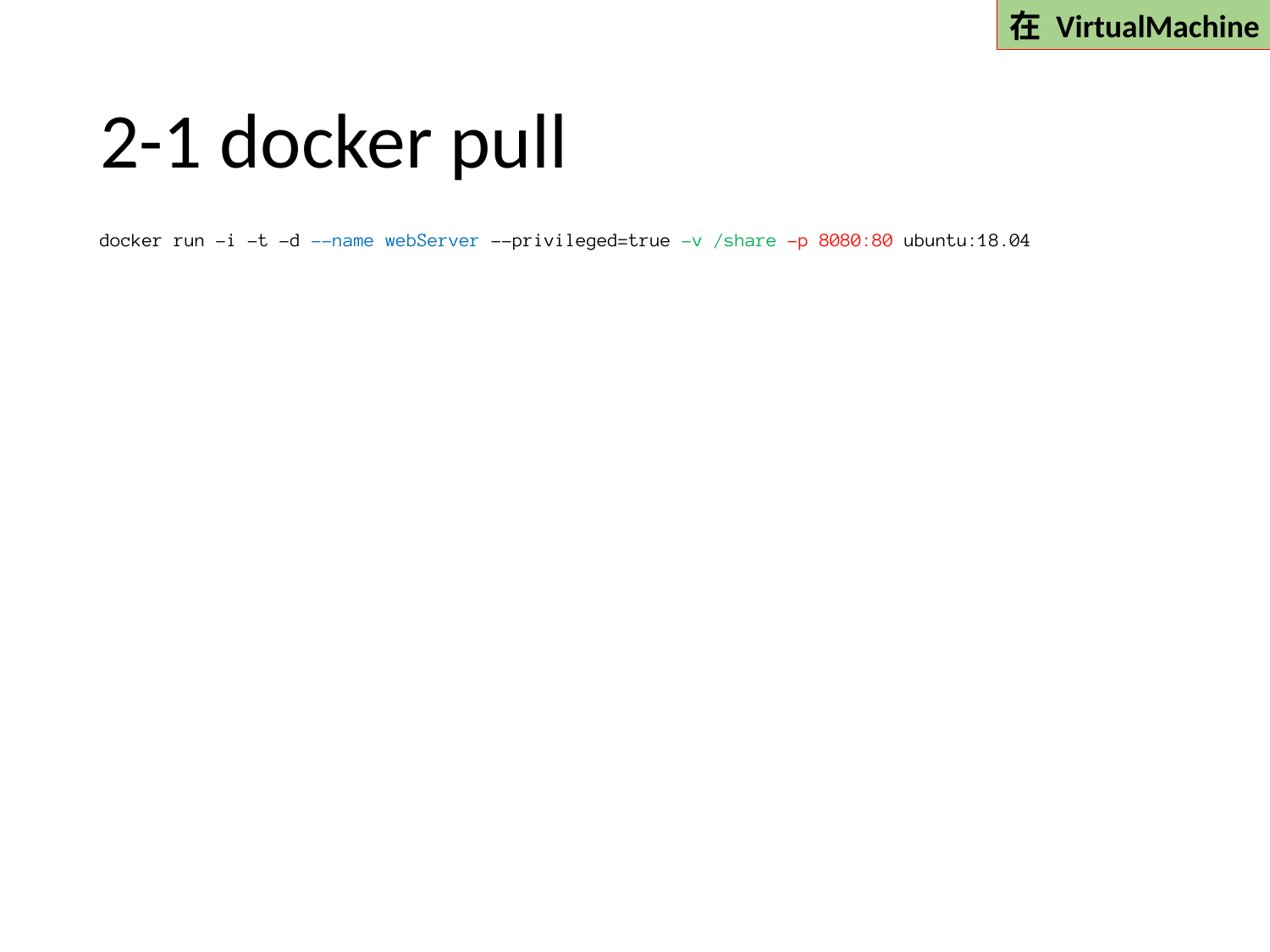

在 VirtualMachine
# 2-1 docker pull
docker run -i -t -d --name webServer --privileged=true -v /share -p 8080:80 ubuntu:18.04